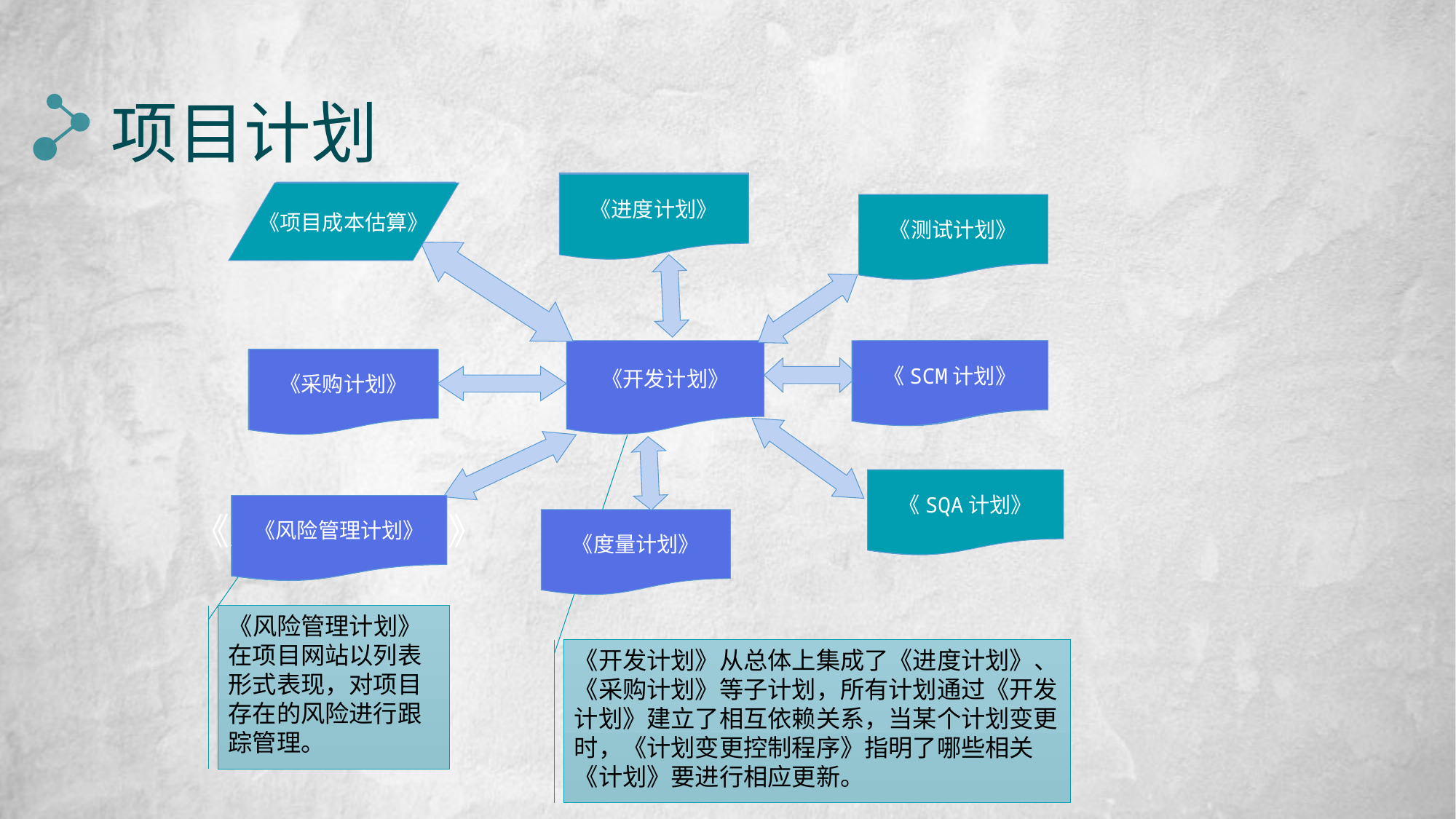

# 项目计划
《进度计划》
《进度计划》
《项目成本估算》
《项目成本估算》
《测试计划》
《测试计划》

《开发计划》
《SCM计划》
《SCM计划》
《采购计划》
《采购计划》

《SQA计划》
《SQA计划》
《风险管理计划》
《风险管理计划》
《度量计划》
《风险管理计划》在项目网站以列表形式表现，对项目存在的风险进行跟踪管理。
《开发计划》从总体上集成了《进度计划》、《采购计划》等子计划，所有计划通过《开发计划》建立了相互依赖关系，当某个计划变更时，《计划变更控制程序》指明了哪些相关《计划》要进行相应更新。